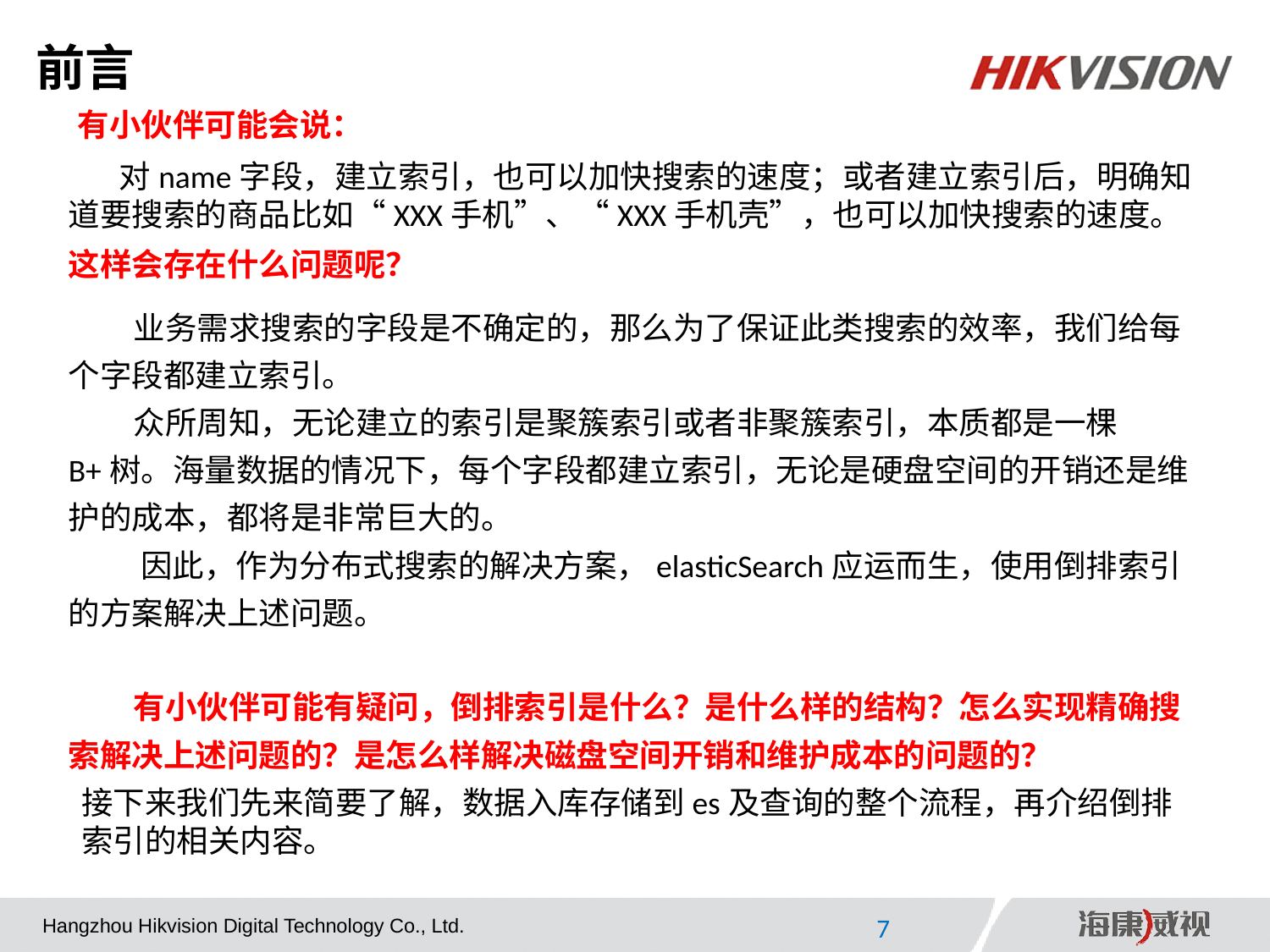

# 前言
   有小伙伴可能会说：
      对name字段，建立索引，也可以加快搜索的速度；或者建立索引后，明确知道要搜索的商品比如“XXX手机”、“XXX手机壳”，也可以加快搜索的速度。

这样会存在什么问题呢？

        业务需求搜索的字段是不确定的，那么为了保证此类搜索的效率，我们给每个字段都建立索引。
        众所周知，无论建立的索引是聚簇索引或者非聚簇索引，本质都是一棵B+树。海量数据的情况下，每个字段都建立索引，无论是硬盘空间的开销还是维护的成本，都将是非常巨大的。
         因此，作为分布式搜索的解决方案，elasticSearch应运而生，使用倒排索引的方案解决上述问题。

        有小伙伴可能有疑问，倒排索引是什么？是什么样的结构？怎么实现精确搜索解决上述问题的？是怎么样解决磁盘空间开销和维护成本的问题的？
接下来我们先来简要了解，数据入库存储到es及查询的整个流程，再介绍倒排索引的相关内容。